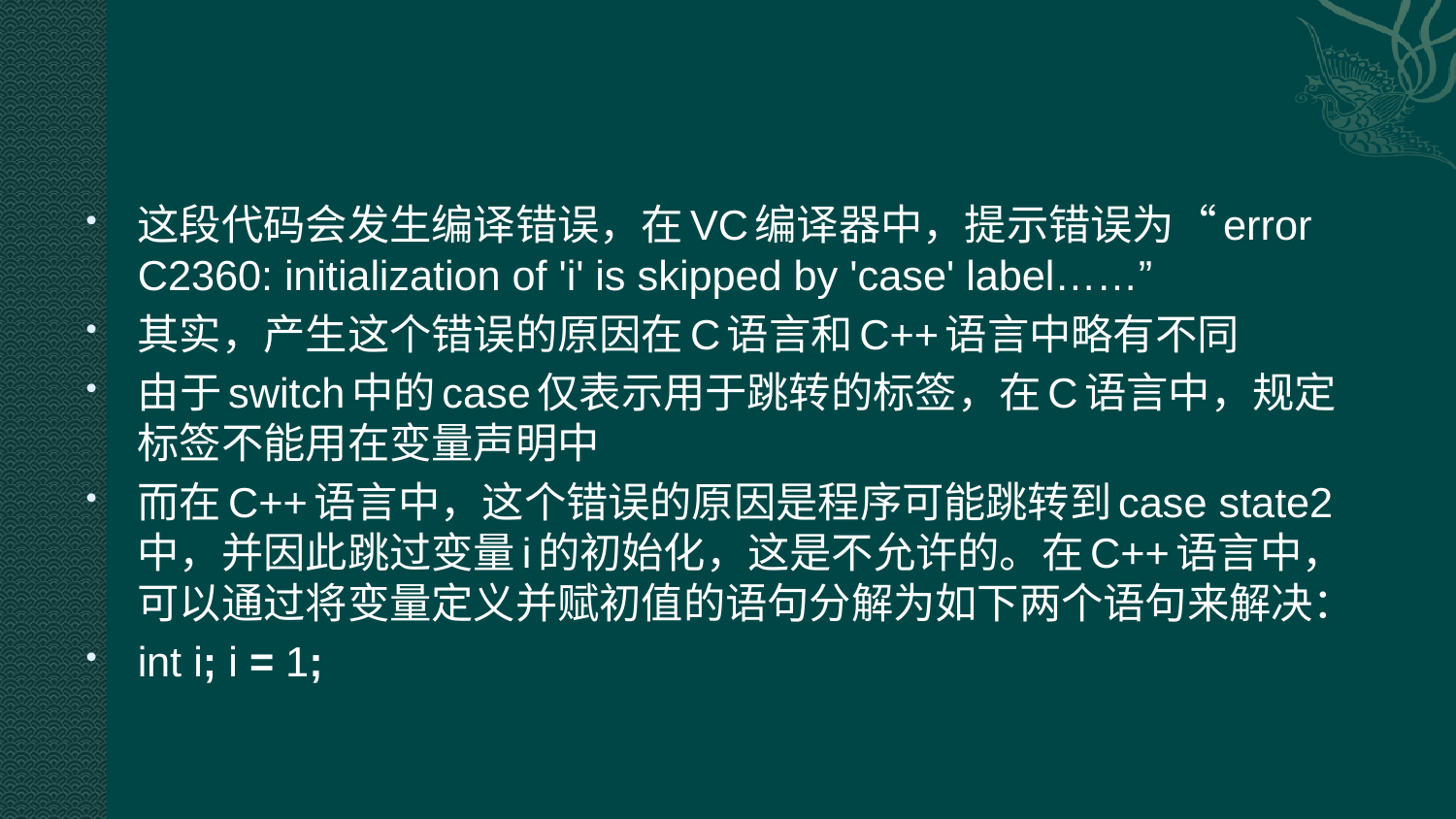

#
这段代码会发生编译错误，在VC编译器中，提示错误为“error C2360: initialization of 'i' is skipped by 'case' label……”
其实，产生这个错误的原因在C语言和C++语言中略有不同
由于switch中的case仅表示用于跳转的标签，在C语言中，规定标签不能用在变量声明中
而在C++语言中，这个错误的原因是程序可能跳转到case state2中，并因此跳过变量i的初始化，这是不允许的。在C++语言中，可以通过将变量定义并赋初值的语句分解为如下两个语句来解决：
int i; i = 1;